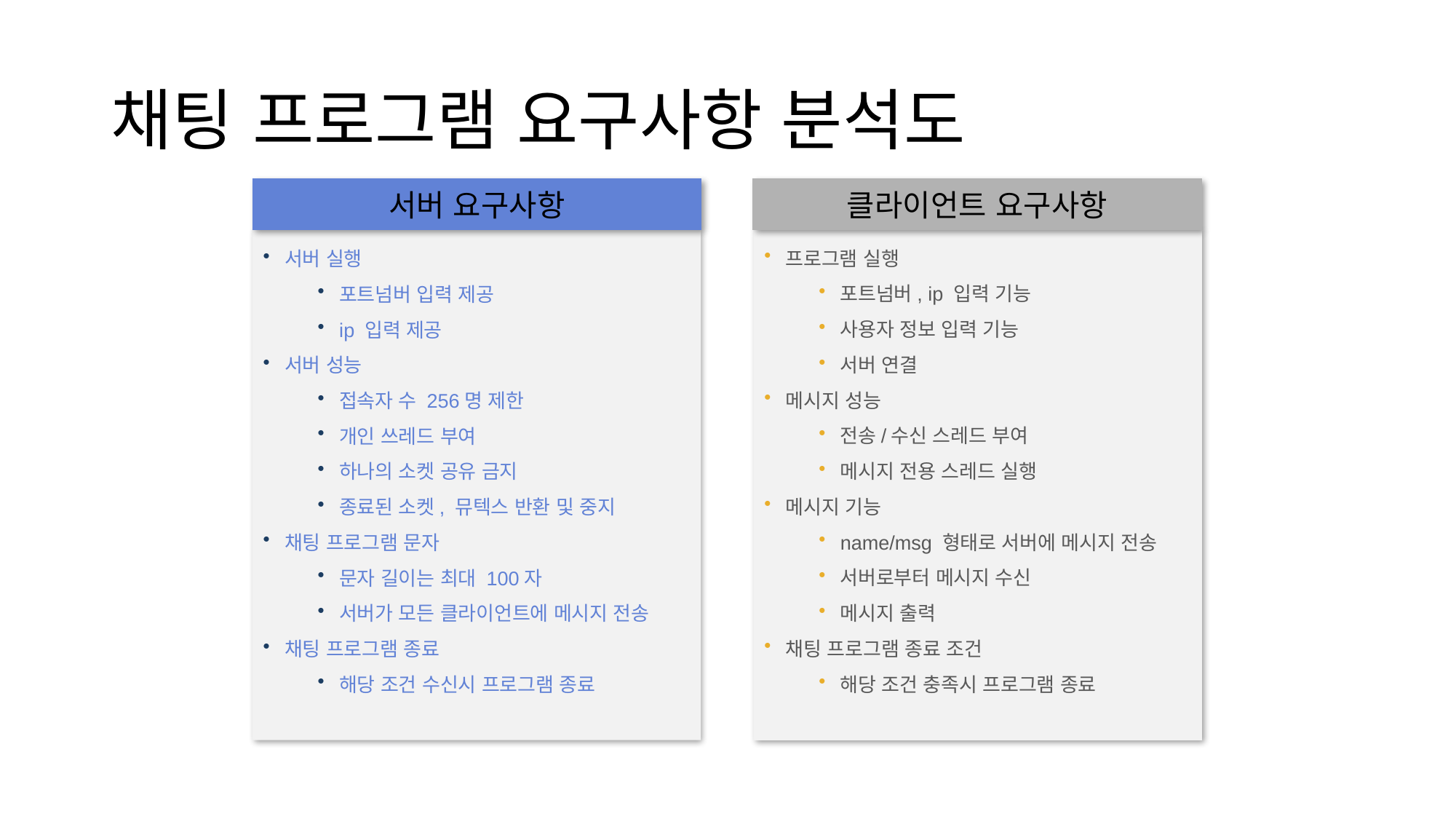

# 채팅 프로그램 요구사항 분석도
서버 요구사항
클라이언트 요구사항
프로그램 실행
포트넘버, ip 입력 기능
사용자 정보 입력 기능
서버 연결
메시지 성능
전송/수신 스레드 부여
메시지 전용 스레드 실행
메시지 기능
name/msg 형태로 서버에 메시지 전송
서버로부터 메시지 수신
메시지 출력
채팅 프로그램 종료 조건
해당 조건 충족시 프로그램 종료

서버 실행
포트넘버 입력 제공
ip 입력 제공
서버 성능
접속자 수 256명 제한
개인 쓰레드 부여
하나의 소켓 공유 금지
종료된 소켓, 뮤텍스 반환 및 중지
채팅 프로그램 문자
문자 길이는 최대 100자
서버가 모든 클라이언트에 메시지 전송
채팅 프로그램 종료
해당 조건 수신시 프로그램 종료